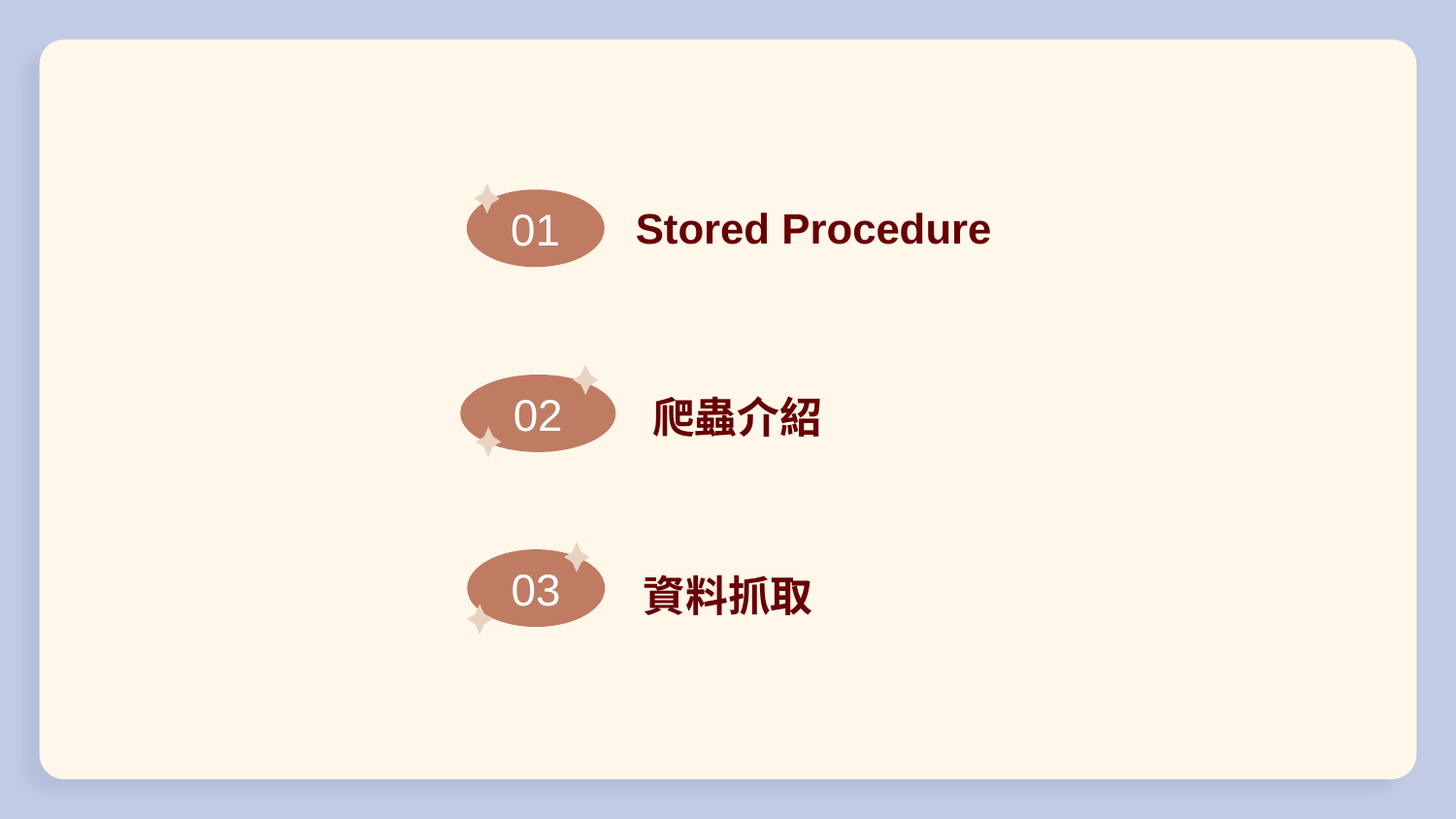

Stored Procedure
01

02
爬蟲介紹

03
資料抓取